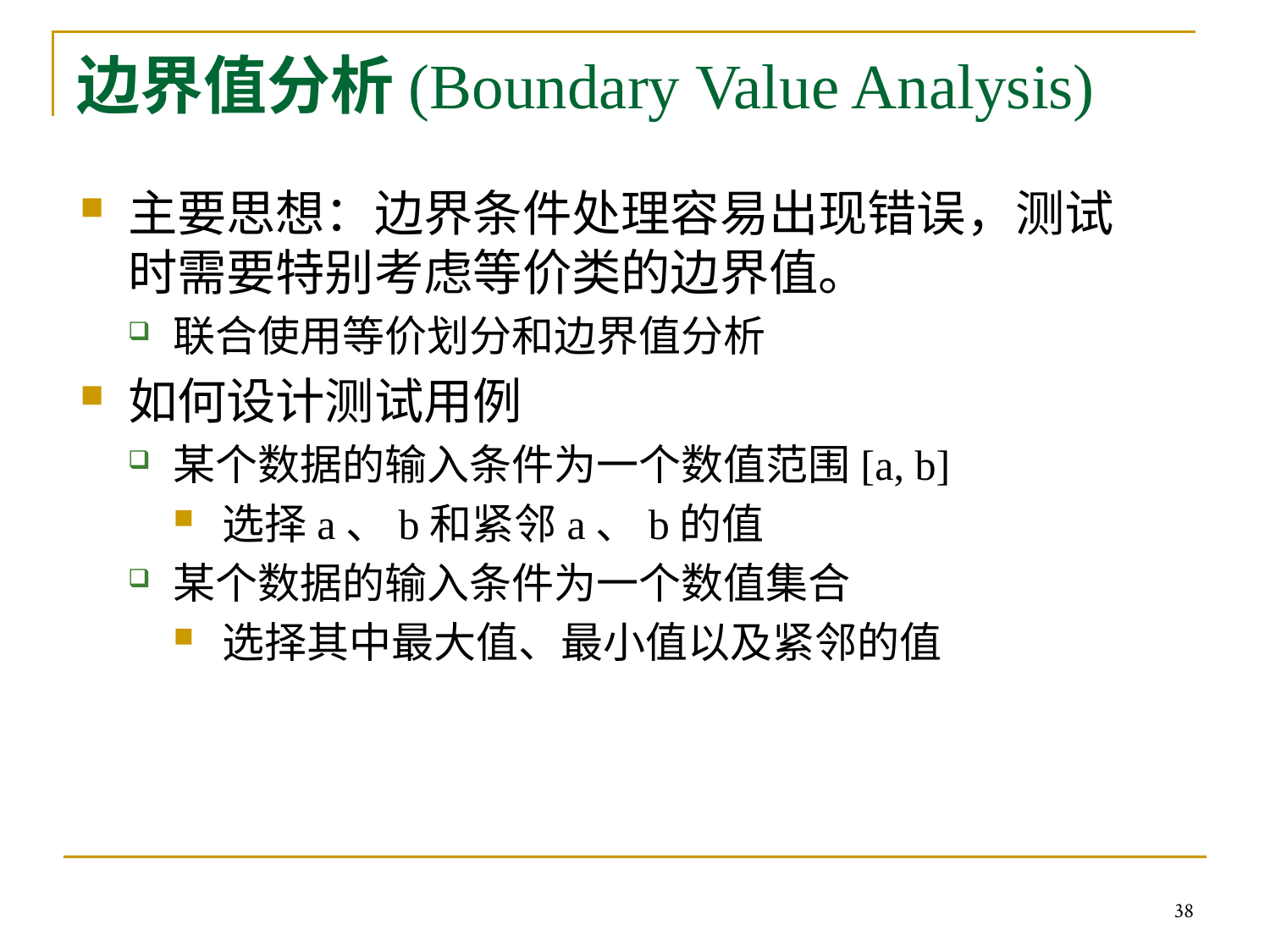

# 边界值分析(Boundary Value Analysis)
主要思想：边界条件处理容易出现错误，测试时需要特别考虑等价类的边界值。
联合使用等价划分和边界值分析
如何设计测试用例
某个数据的输入条件为一个数值范围[a, b]
选择a、b和紧邻a、b的值
某个数据的输入条件为一个数值集合
选择其中最大值、最小值以及紧邻的值

38